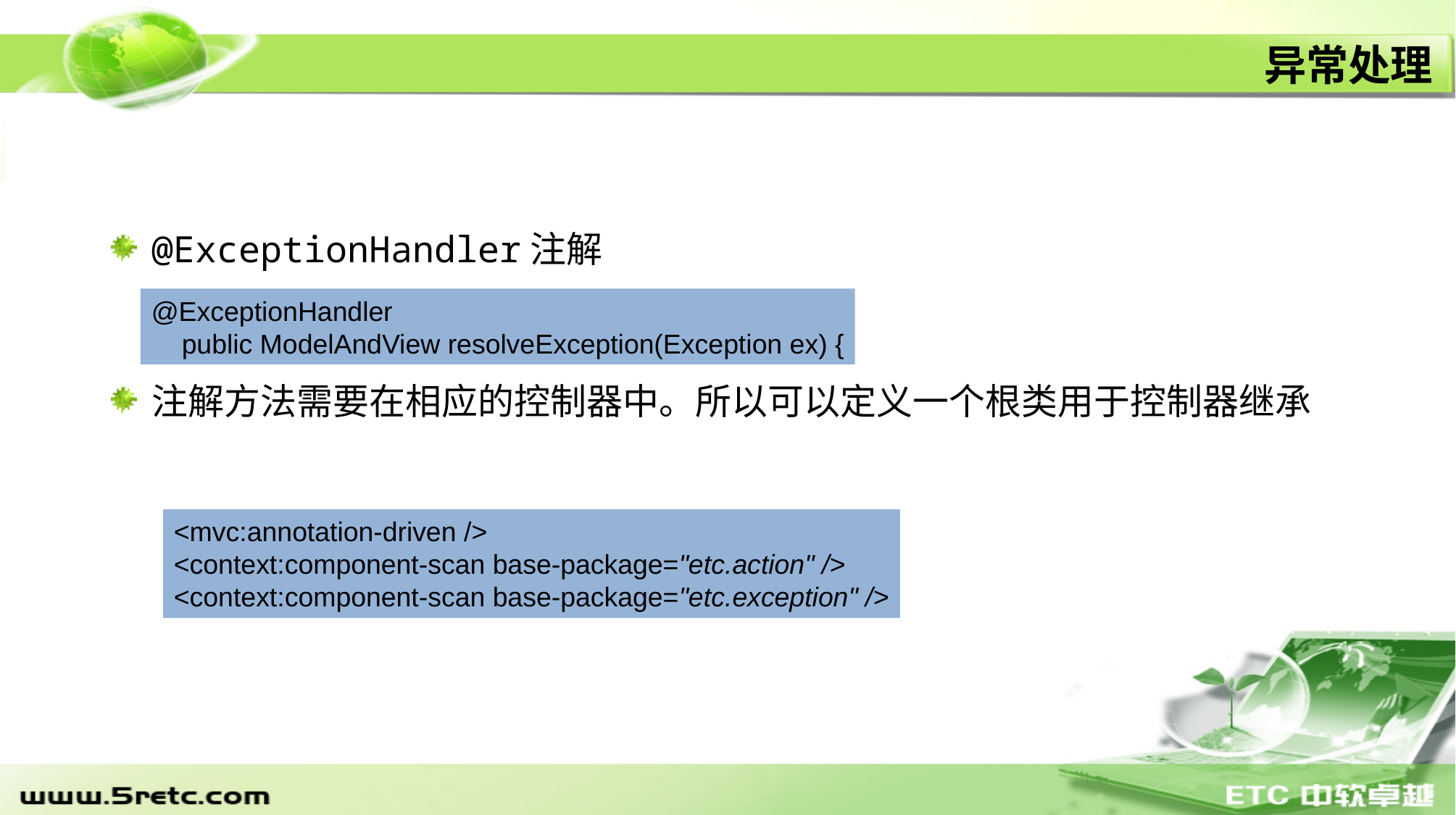

# 异常处理
@ExceptionHandler注解

注解方法需要在相应的控制器中。所以可以定义一个根类用于控制器继承

@ExceptionHandler
    public ModelAndView resolveException(Exception ex) {
<mvc:annotation-driven />
<context:component-scan base-package="etc.action" />
<context:component-scan base-package="etc.exception" />